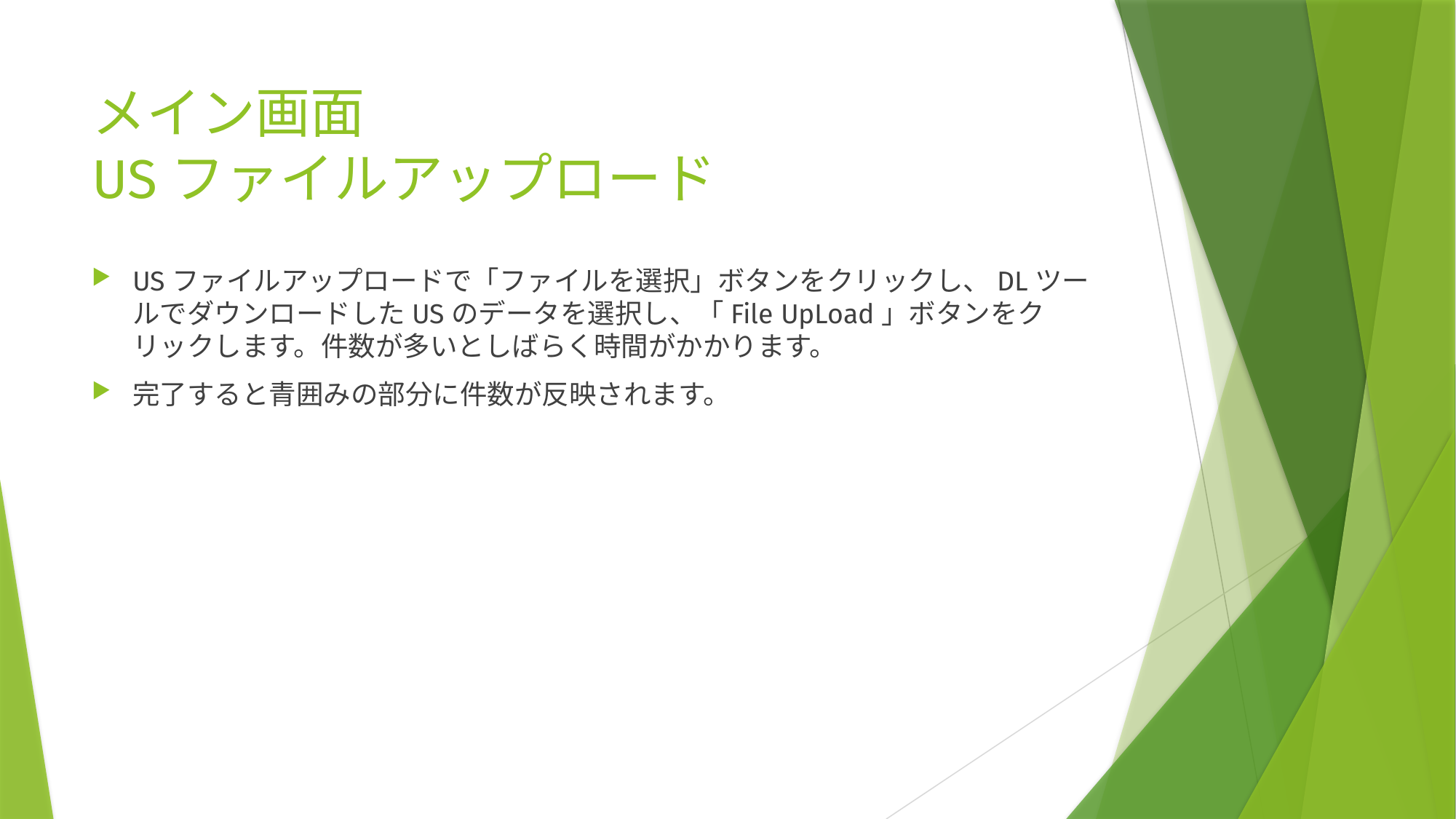

# メイン画面 USファイルアップロード
USファイルアップロードで「ファイルを選択」ボタンをクリックし、DLツールでダウンロードしたUSのデータを選択し、「File UpLoad」ボタンをクリックします。件数が多いとしばらく時間がかかります。
完了すると青囲みの部分に件数が反映されます。